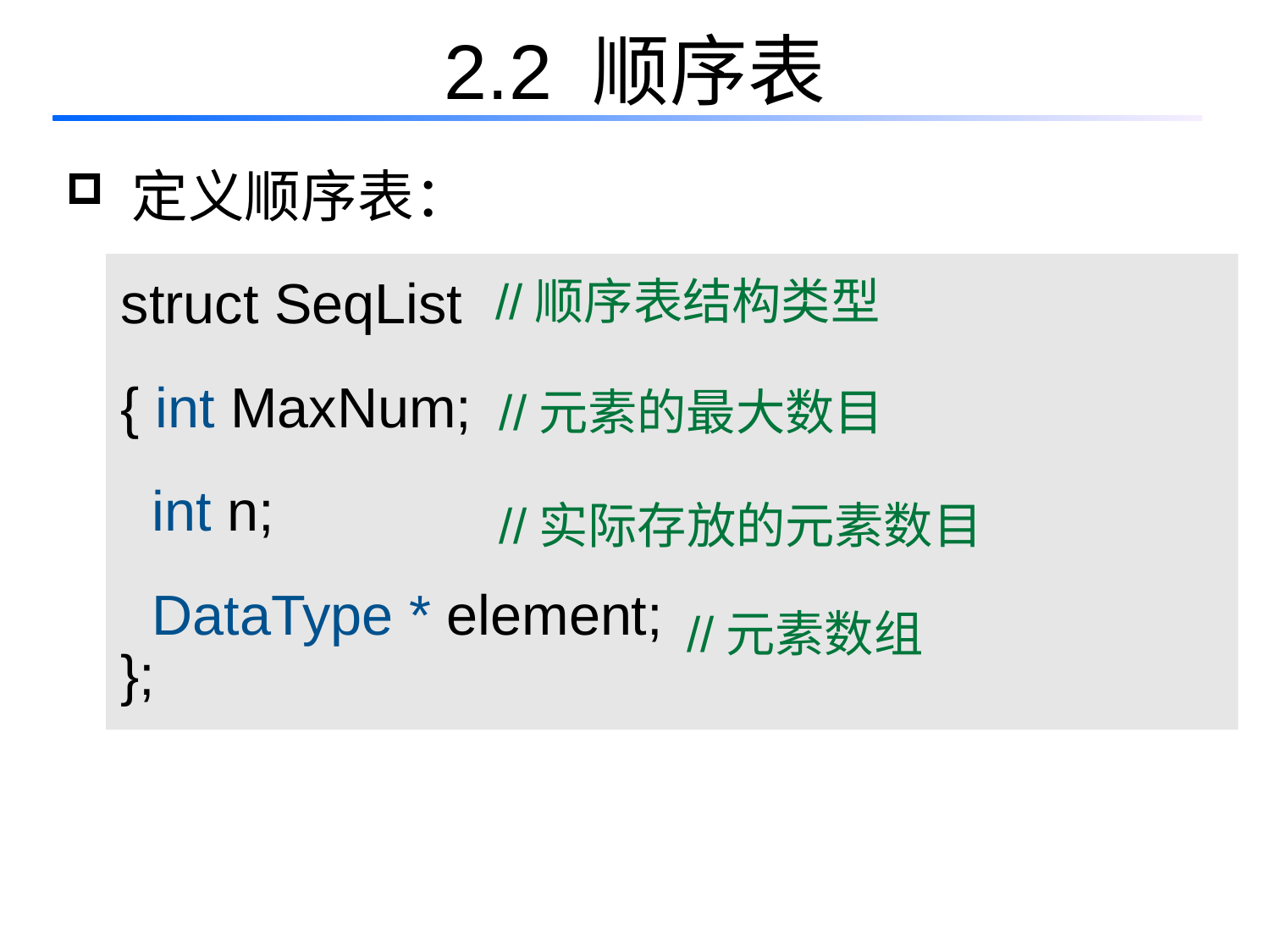

# 2.2 顺序表

 定义顺序表：
//顺序表结构类型
struct SeqList
{ int MaxNum;
  int n;
  DataType * element;
};
//元素的最大数目
//实际存放的元素数目
//元素数组